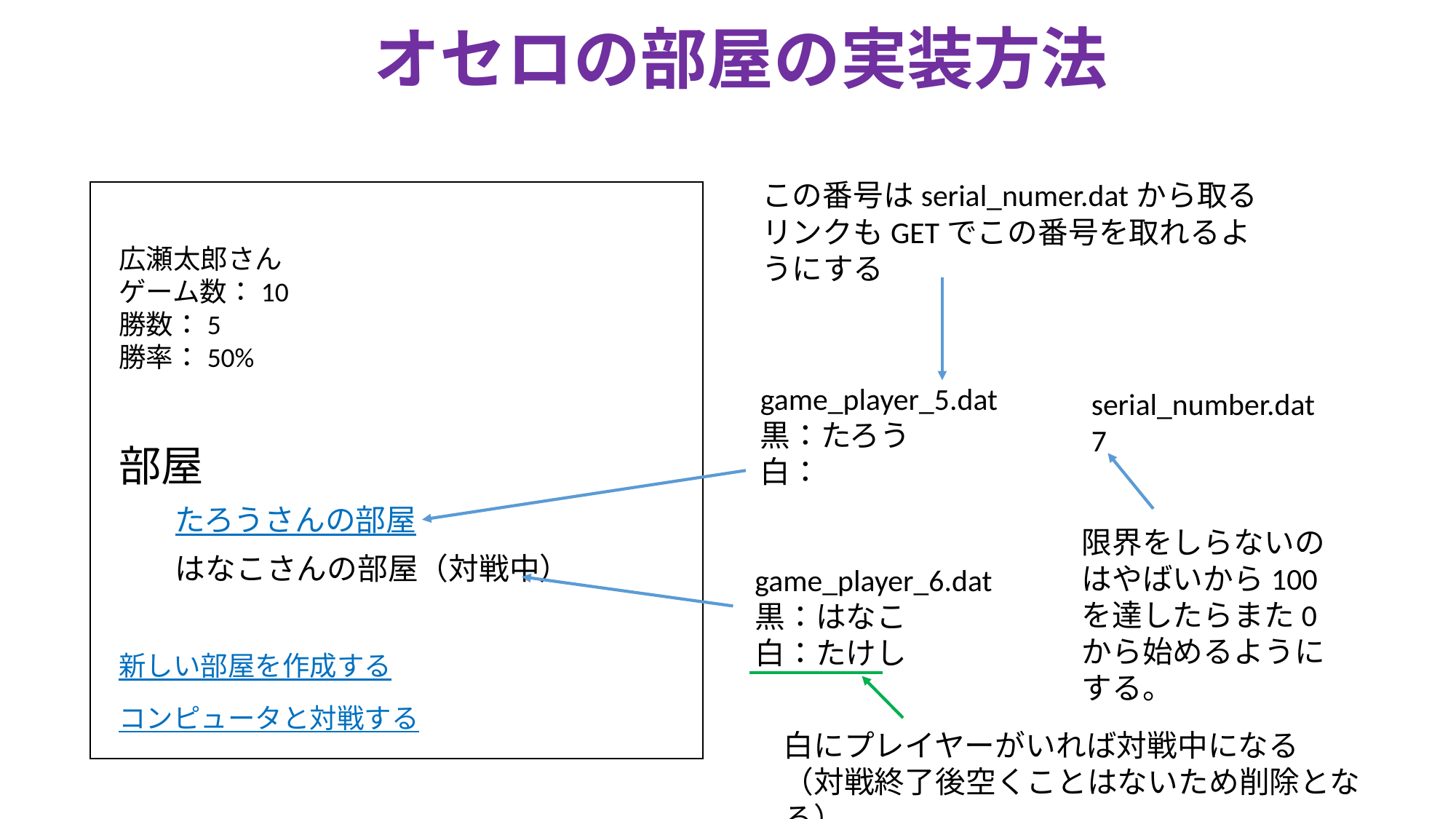

オセロの部屋の実装方法
この番号はserial_numer.datから取る
リンクもGETでこの番号を取れるようにする

広瀬太郎さん
ゲーム数：10
勝数：5
勝率：50%
game_player_5.dat
黒：たろう
白：
serial_number.dat
7
部屋
たろうさんの部屋
限界をしらないのはやばいから100を達したらまた0から始めるようにする。
はなこさんの部屋（対戦中）
game_player_6.dat
黒：はなこ
白：たけし
新しい部屋を作成する
コンピュータと対戦する
白にプレイヤーがいれば対戦中になる
（対戦終了後空くことはないため削除となる）